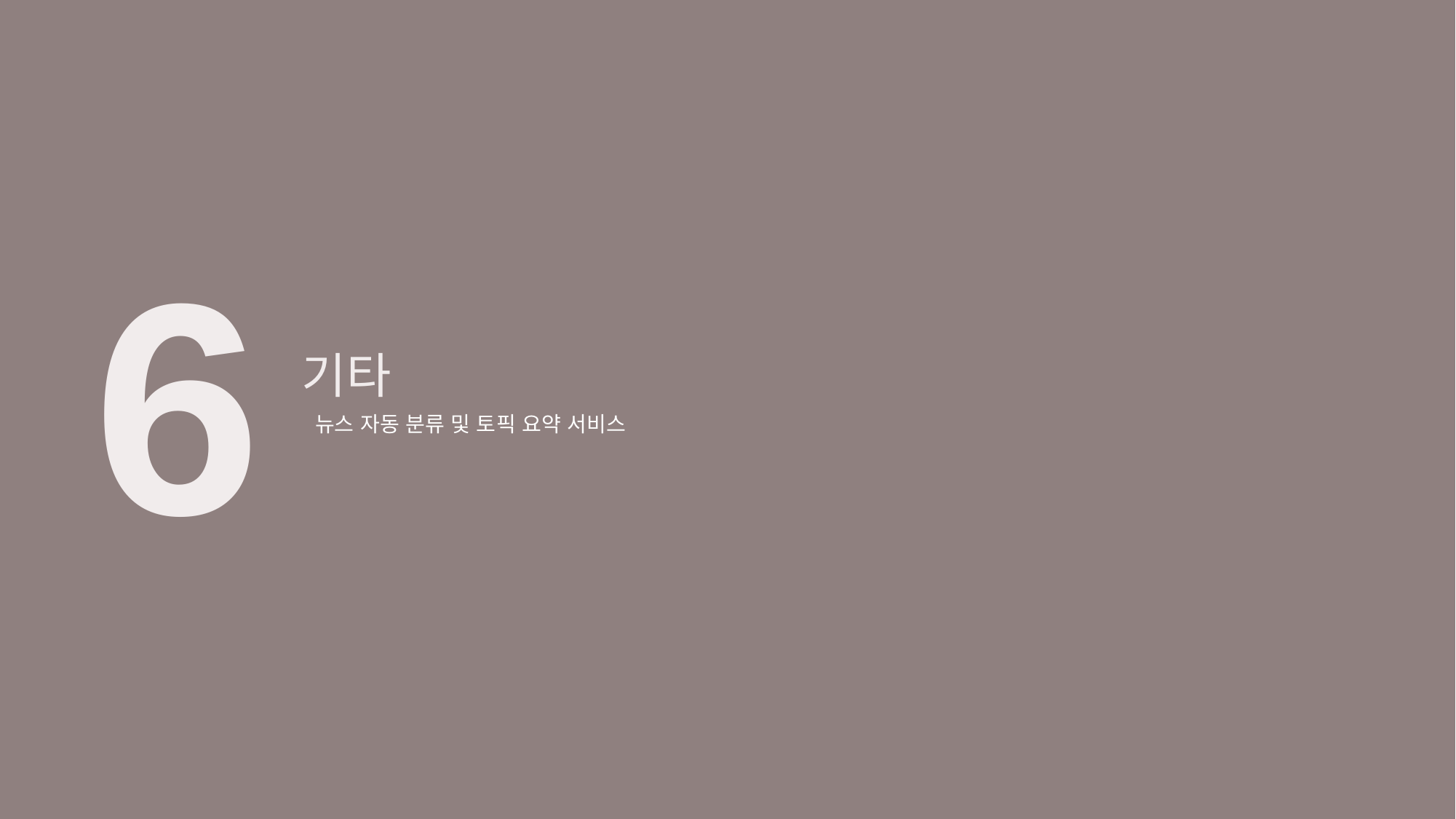

6
기타
뉴스 자동 분류 및 토픽 요약 서비스